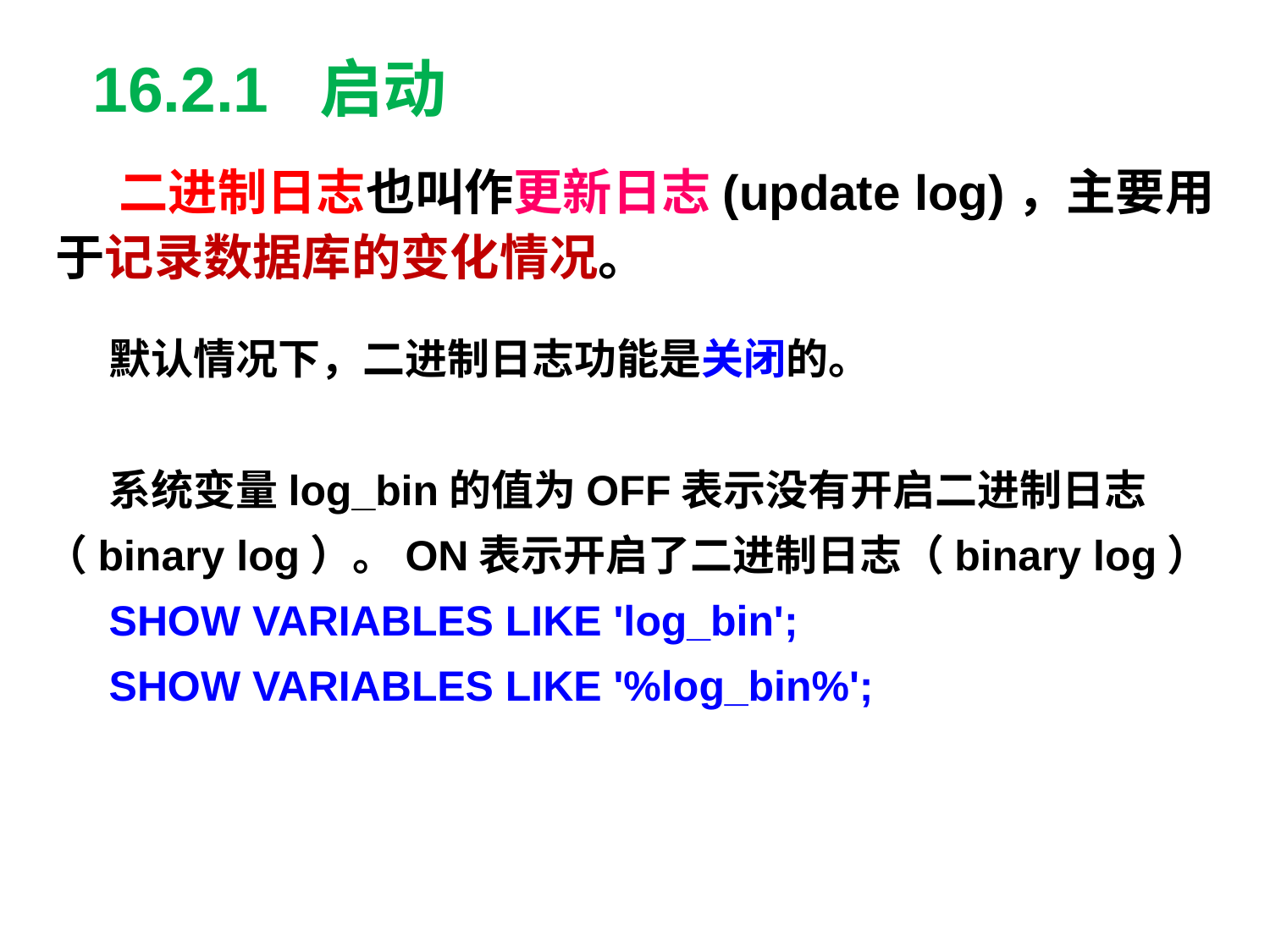

16.2.1  启动
二进制日志也叫作更新日志(update log)，主要用于记录数据库的变化情况。
默认情况下，二进制日志功能是关闭的。

系统变量log_bin的值为OFF表示没有开启二进制日志（binary log）。ON表示开启了二进制日志（binary log）
SHOW VARIABLES LIKE 'log_bin';
SHOW VARIABLES LIKE '%log_bin%';